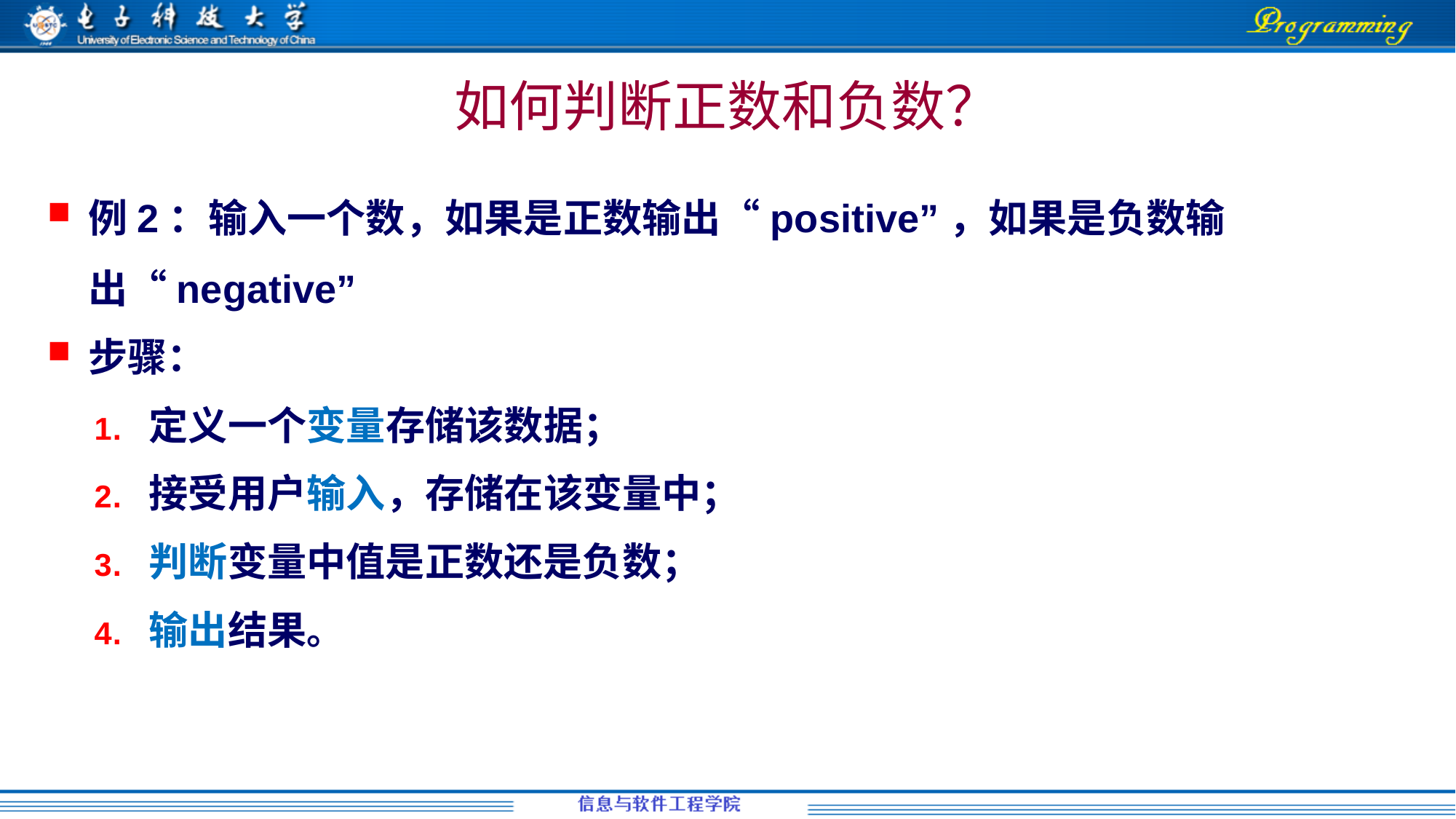

# 如何判断正数和负数？
例2：输入一个数，如果是正数输出“positive”，如果是负数输出“negative”
步骤：
定义一个变量存储该数据；
接受用户输入，存储在该变量中；
判断变量中值是正数还是负数；
输出结果。